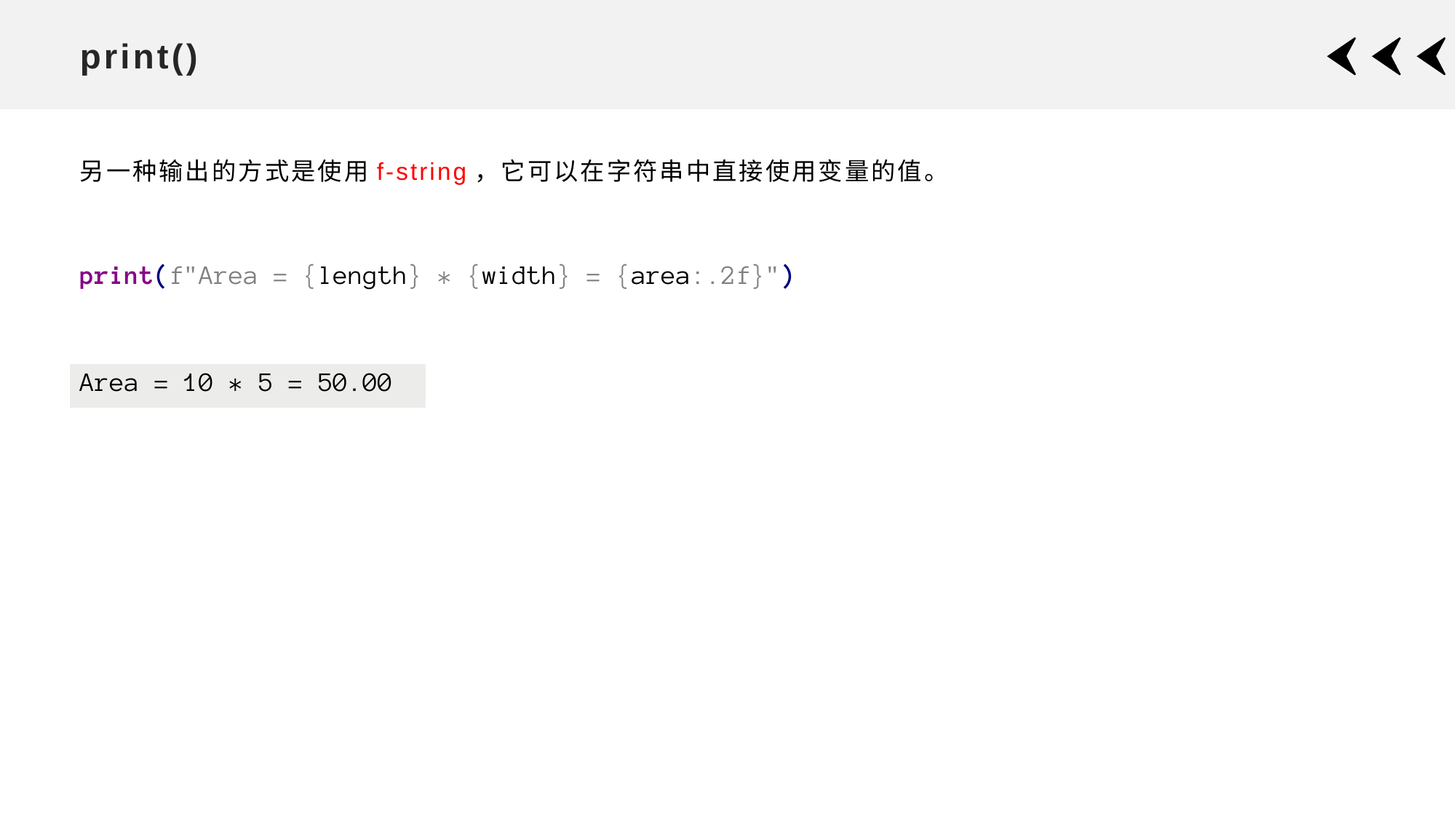

# print()
另一种输出的方式是使用f-string，它可以在字符串中直接使用变量的值。
print(f"Area = {length} * {width} = {area:.2f}")
| Area = 10 \* 5 = 50.00 |
| --- |